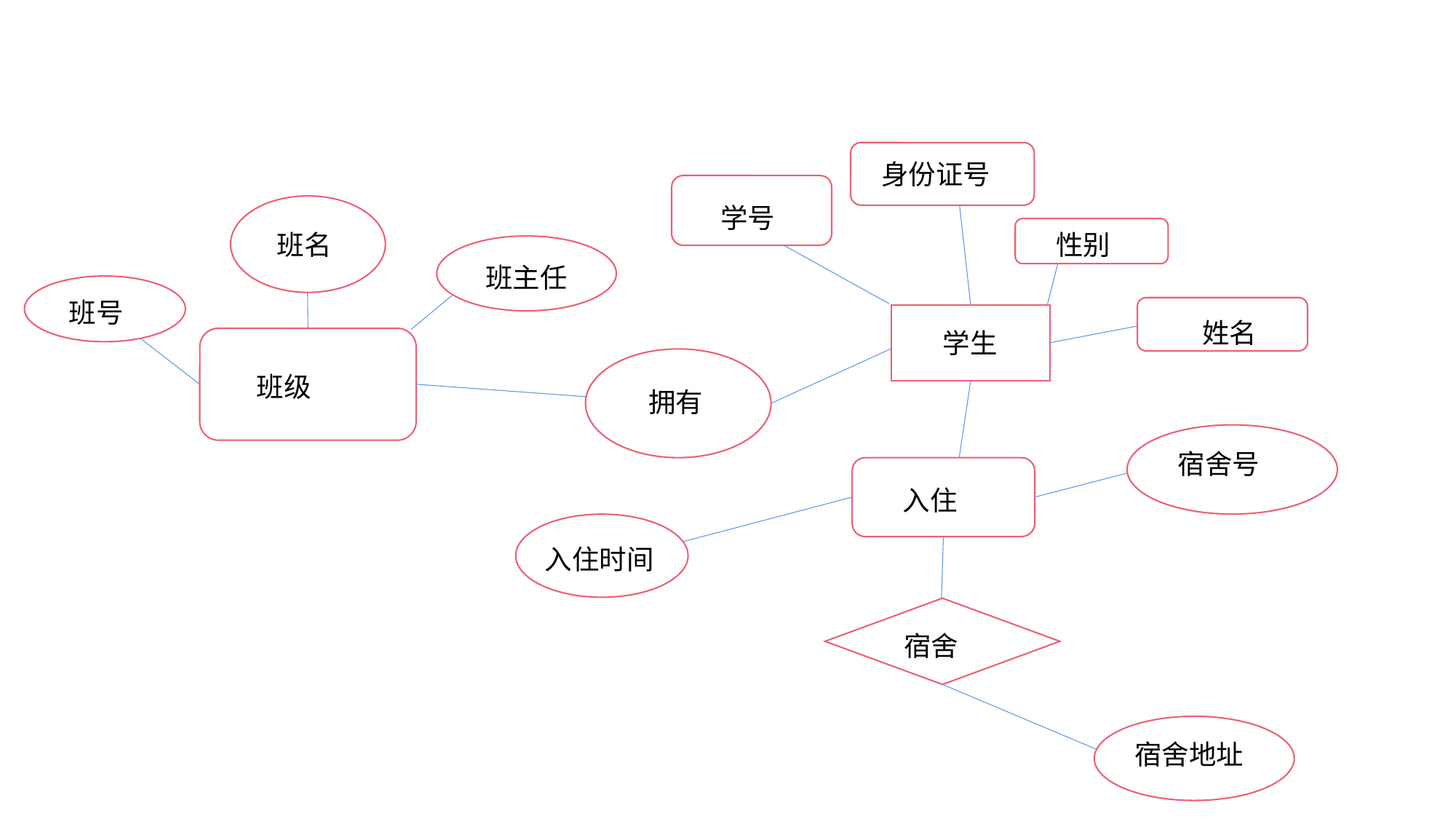

身份证号

学号

班名
性别

班主任

班号

姓名
学生

班级
拥有

宿舍号

入住

入住时间

宿舍

宿舍地址